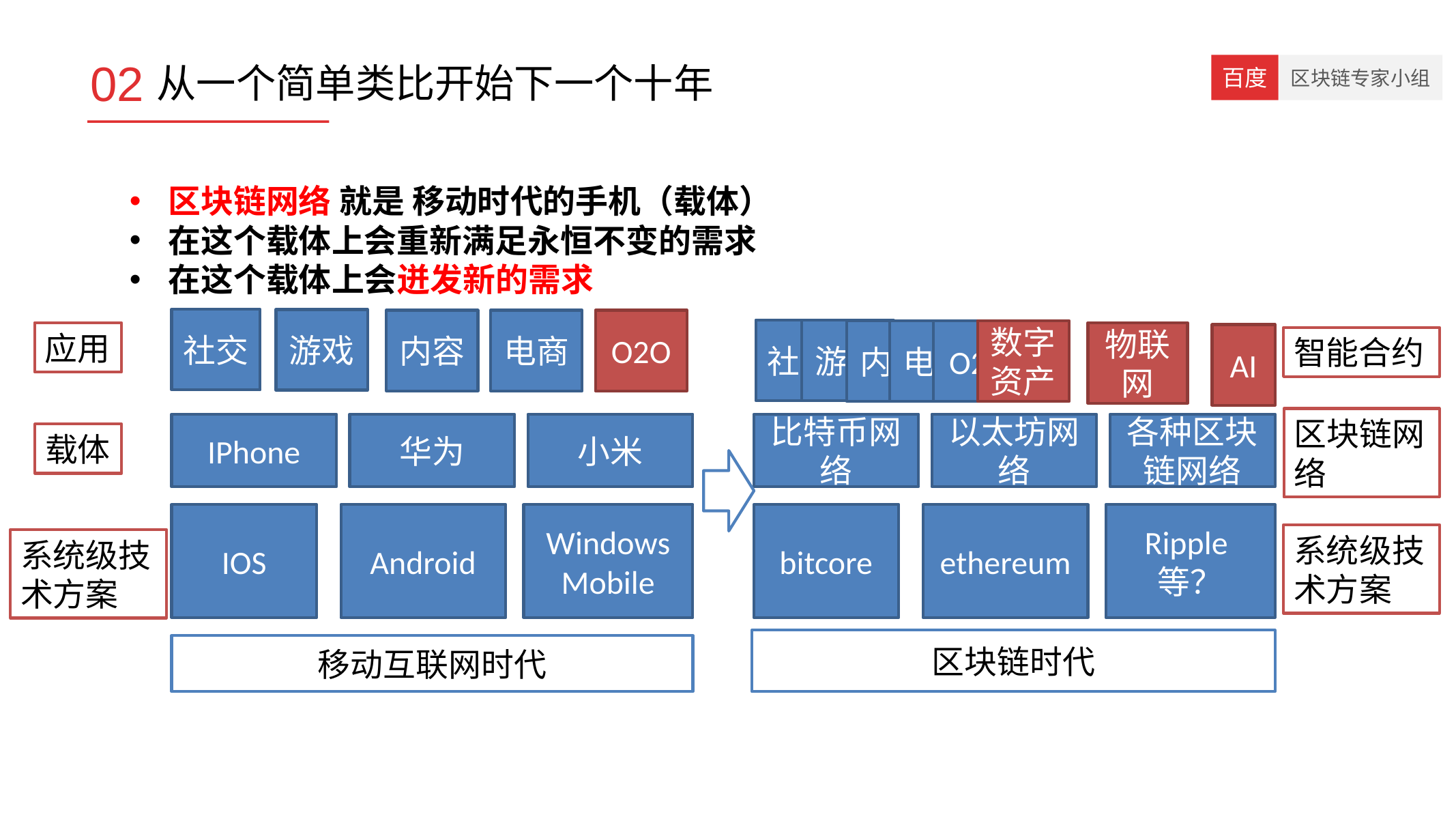

02
# 从一个简单类比开始下一个十年
区块链网络 就是 移动时代的手机（载体）
在这个载体上会重新满足永恒不变的需求
在这个载体上会迸发新的需求
社交
游戏
内容
电商
O2O
社交
游戏
数字资产
内容
电商
O2O
物联网
应用
AI
智能合约
区块链网络
IPhone
华为
小米
比特币网络
以太坊网络
各种区块链网络
载体

IOS
Android
Windows Mobile
bitcore
ethereum
Ripple等？
系统级技术方案
系统级技术方案
区块链时代
移动互联网时代